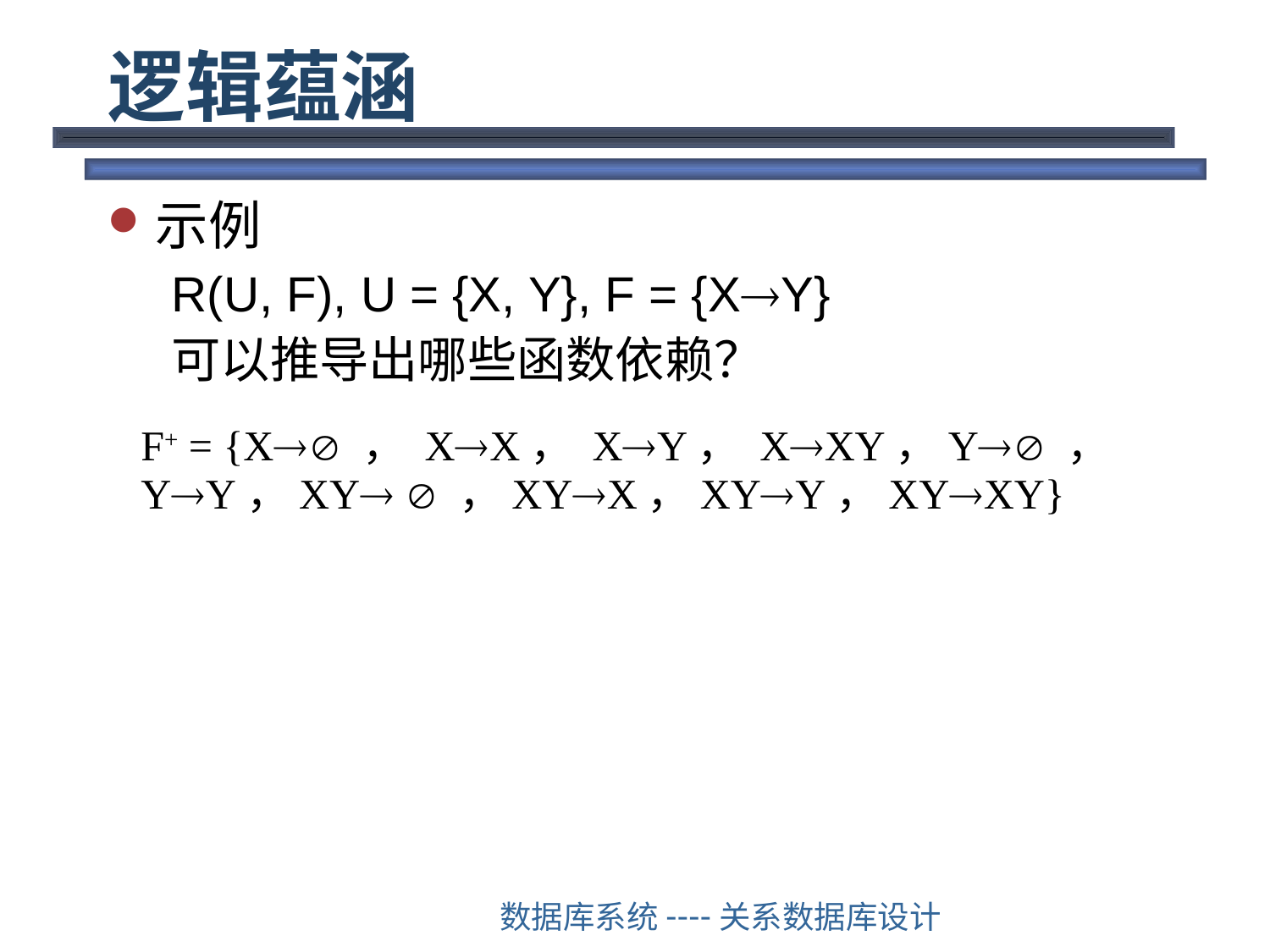

# 逻辑蕴涵
示例
R(U, F), U = {X, Y}, F = {X→Y}
可以推导出哪些函数依赖？
F+ = {X→∅ ， X→X， X→Y， X→XY，Y→∅ ， Y→Y，XY→ ∅ ，XY→X，XY→Y，XY→XY}

数据库系统----关系数据库设计